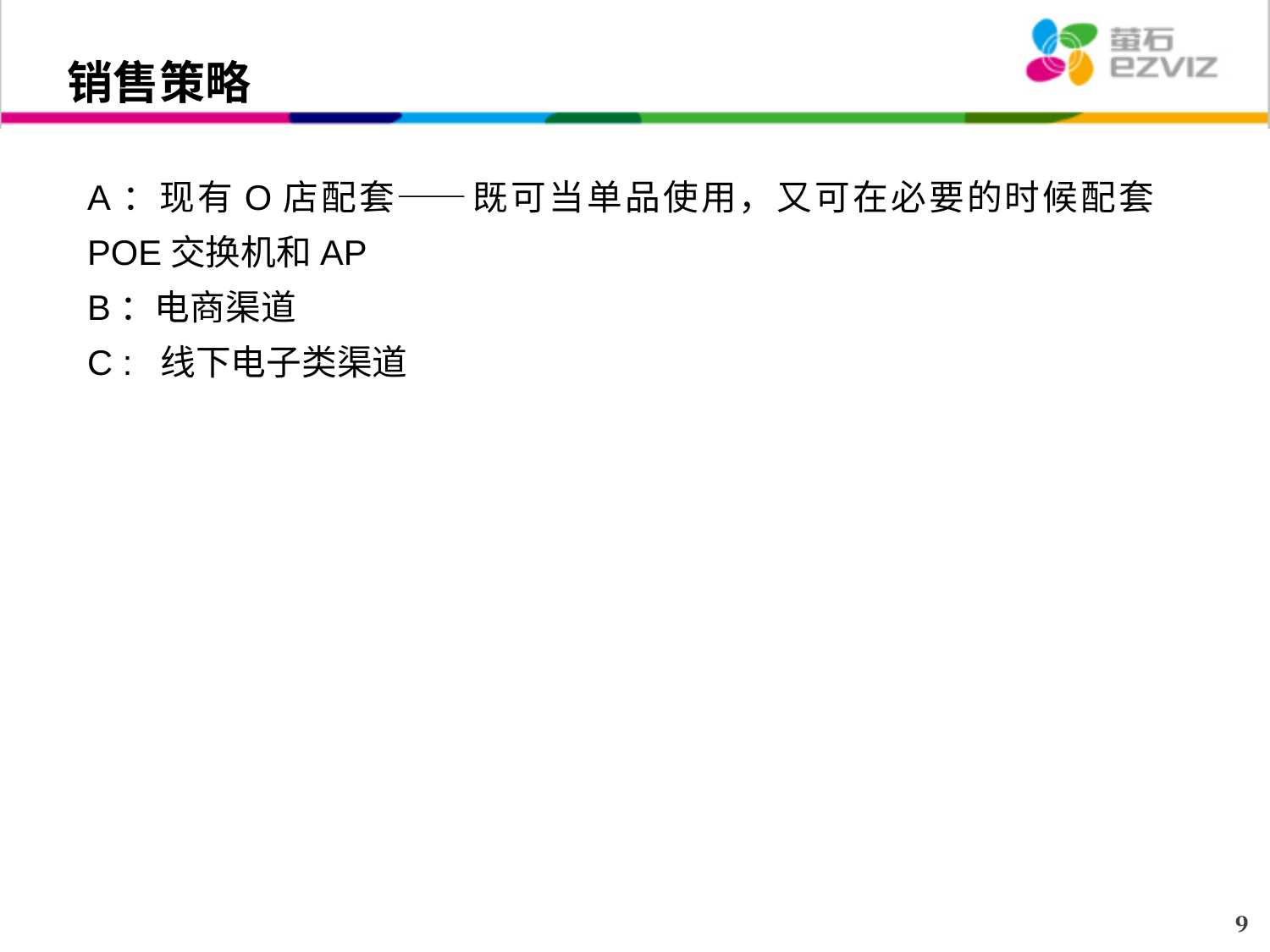

# 销售策略
A：现有O店配套——既可当单品使用，又可在必要的时候配套POE交换机和AP
B：电商渠道
C :  线下电子类渠道
9